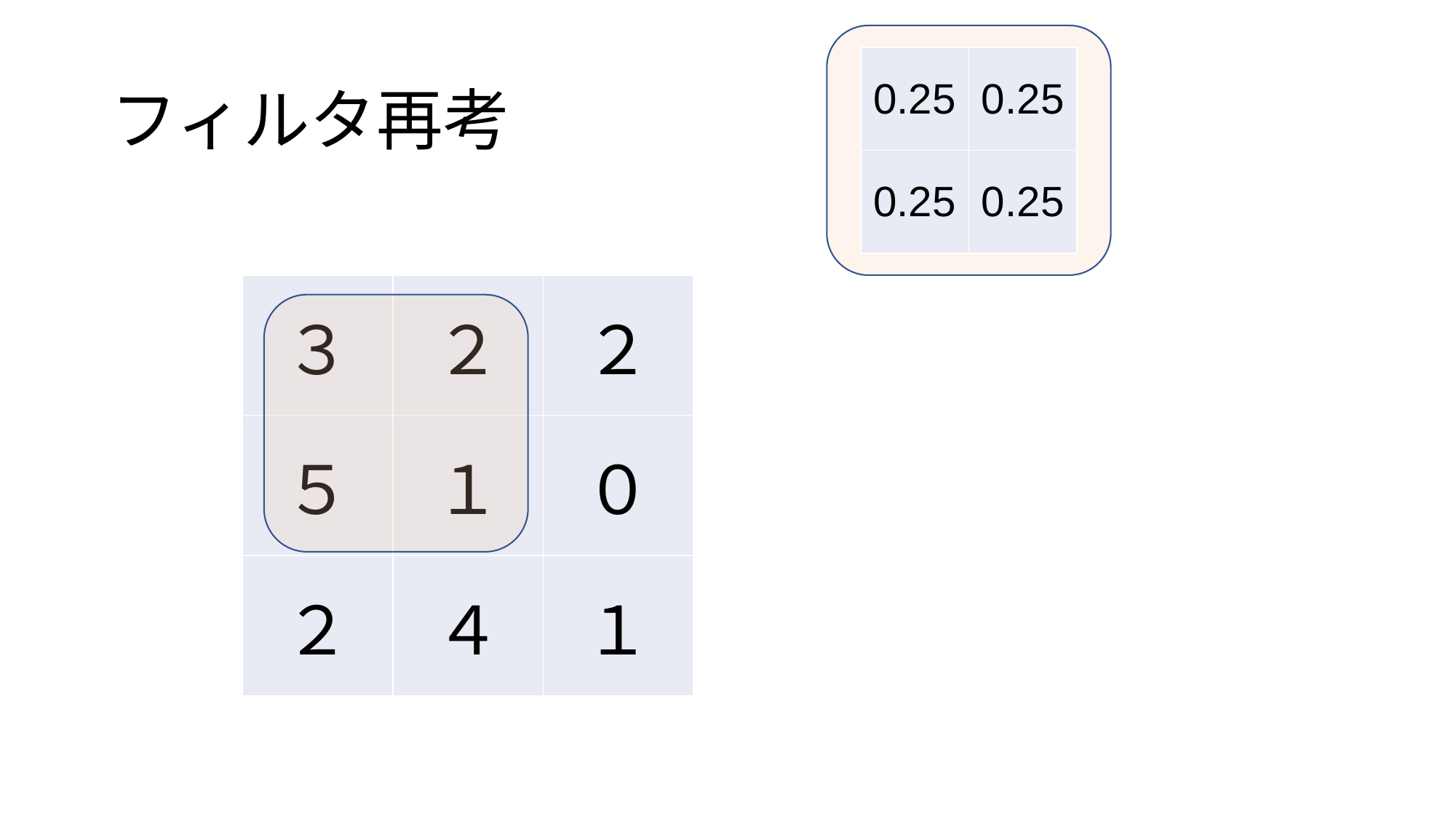

# フィルタ再考
| 0.25 | 0.25 |
| --- | --- |
| 0.25 | 0.25 |

| ３ | ２ | ２ |
| --- | --- | --- |
| ５ | １ | ０ |
| ２ | ４ | １ |